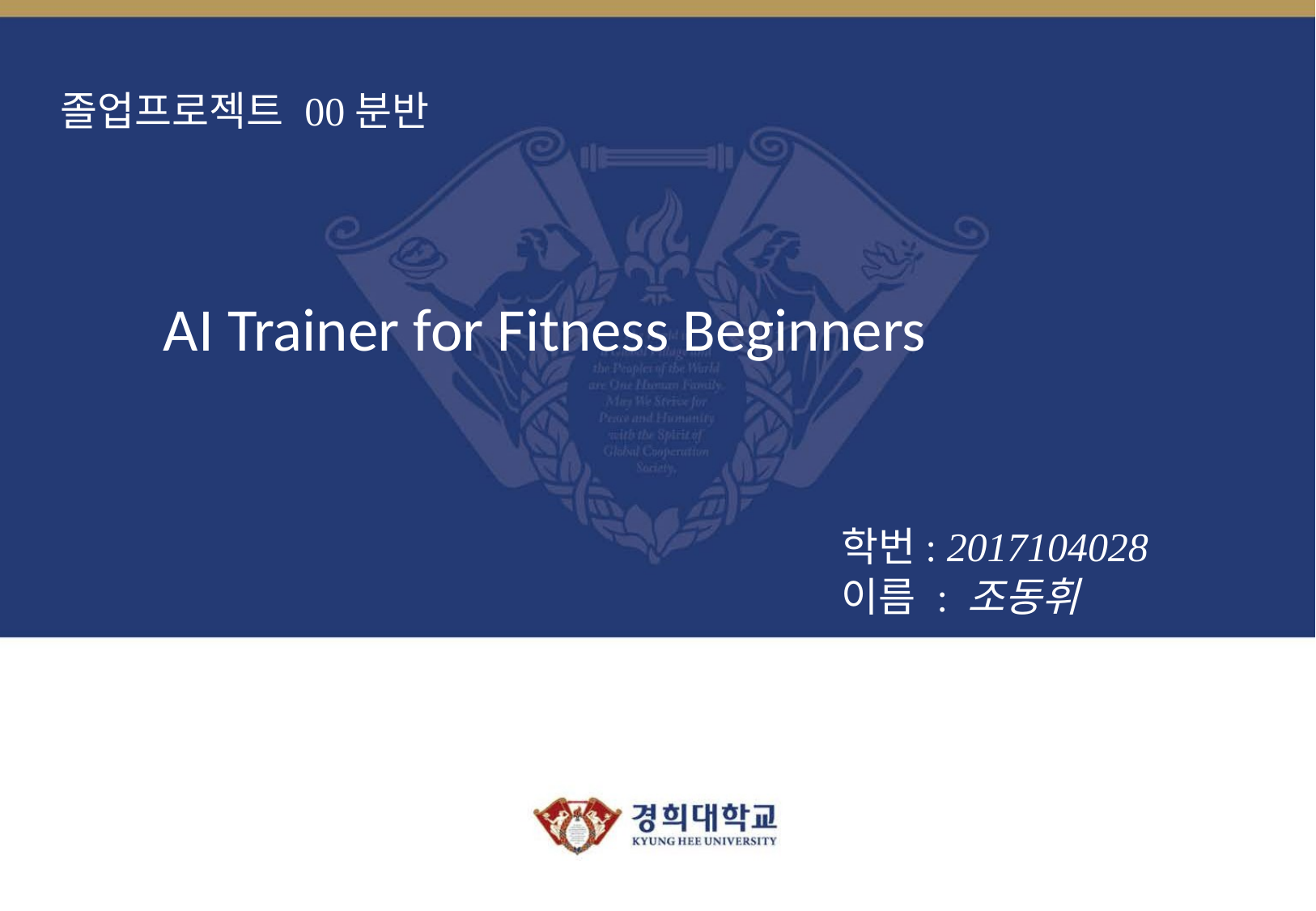

# 졸업프로젝트 00분반
AI Trainer for Fitness Beginners
학번: 2017104028
이름 : 조동휘